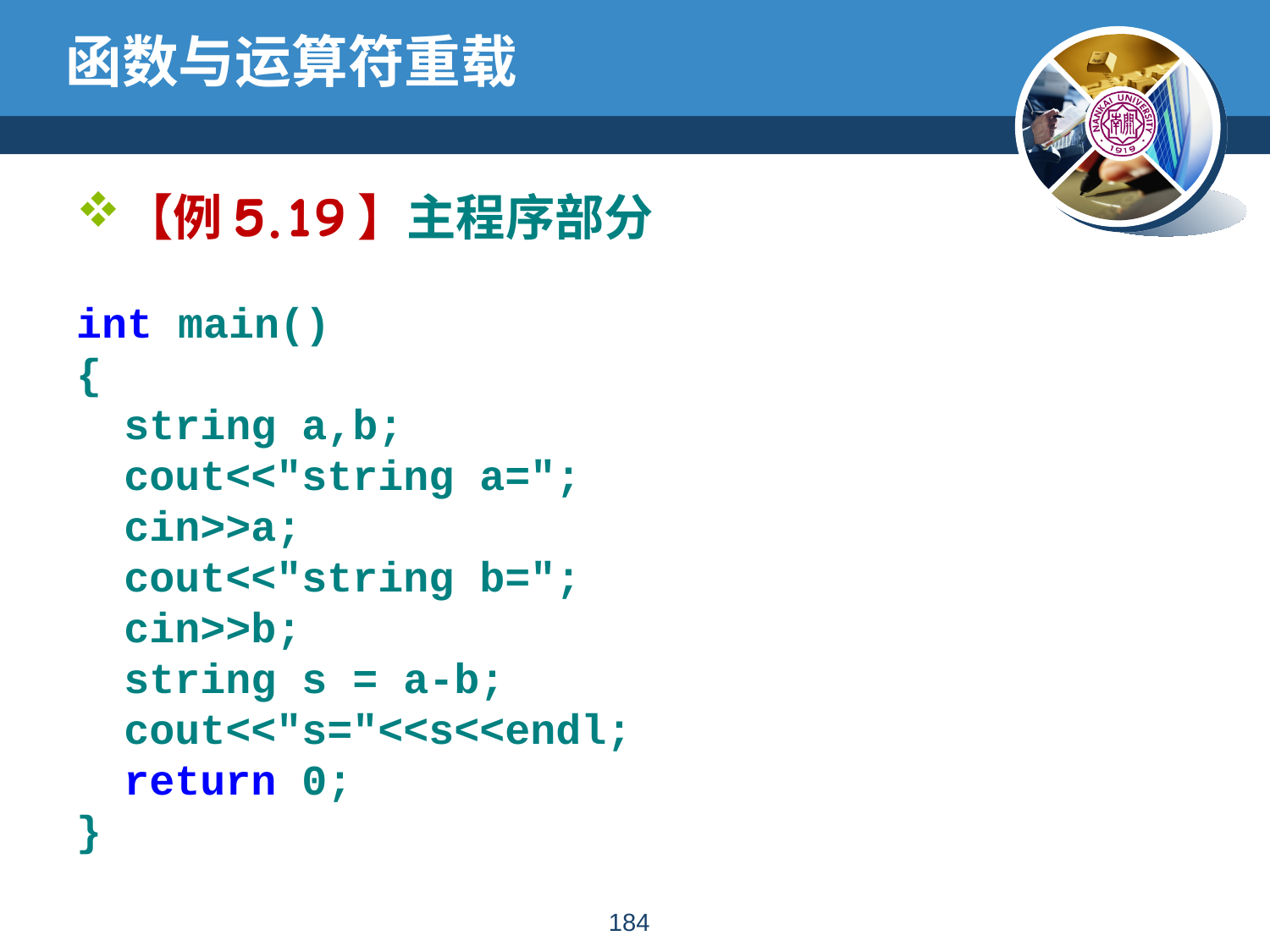

# 函数与运算符重载
【例5.19】主程序部分

int main()
{
	string a,b;
	cout<<"string a=";
	cin>>a;
	cout<<"string b=";
	cin>>b;
	string s = a-b;
	cout<<"s="<<s<<endl;
	return 0;
}
184